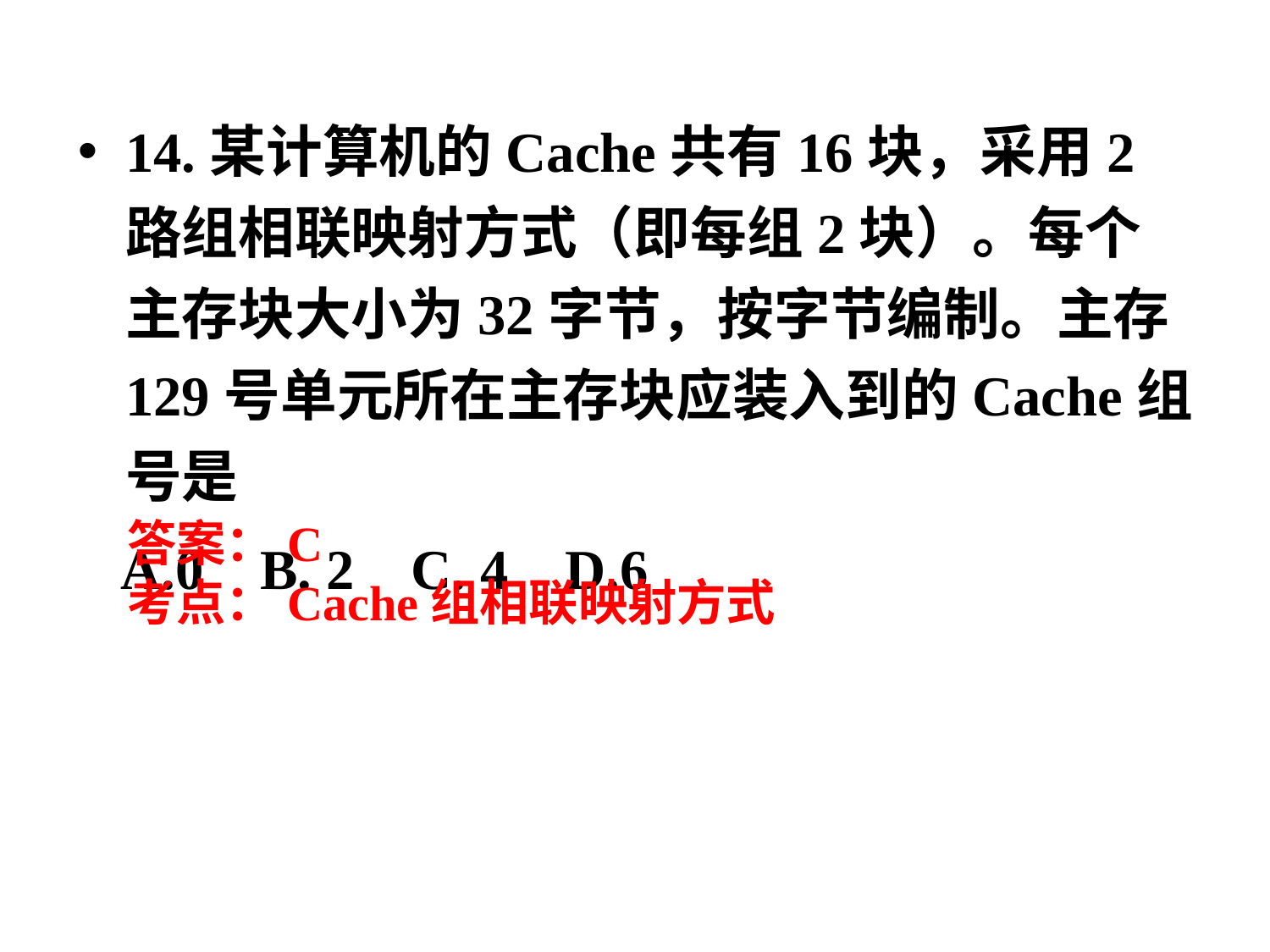

14.某计算机的Cache共有16块，采用2路组相联映射方式（即每组2块）。每个主存块大小为32字节，按字节编制。主存129号单元所在主存块应装入到的Cache组号是
   A.0    B. 2    C. 4    D.6
答案：C
考点：Cache组相联映射方式